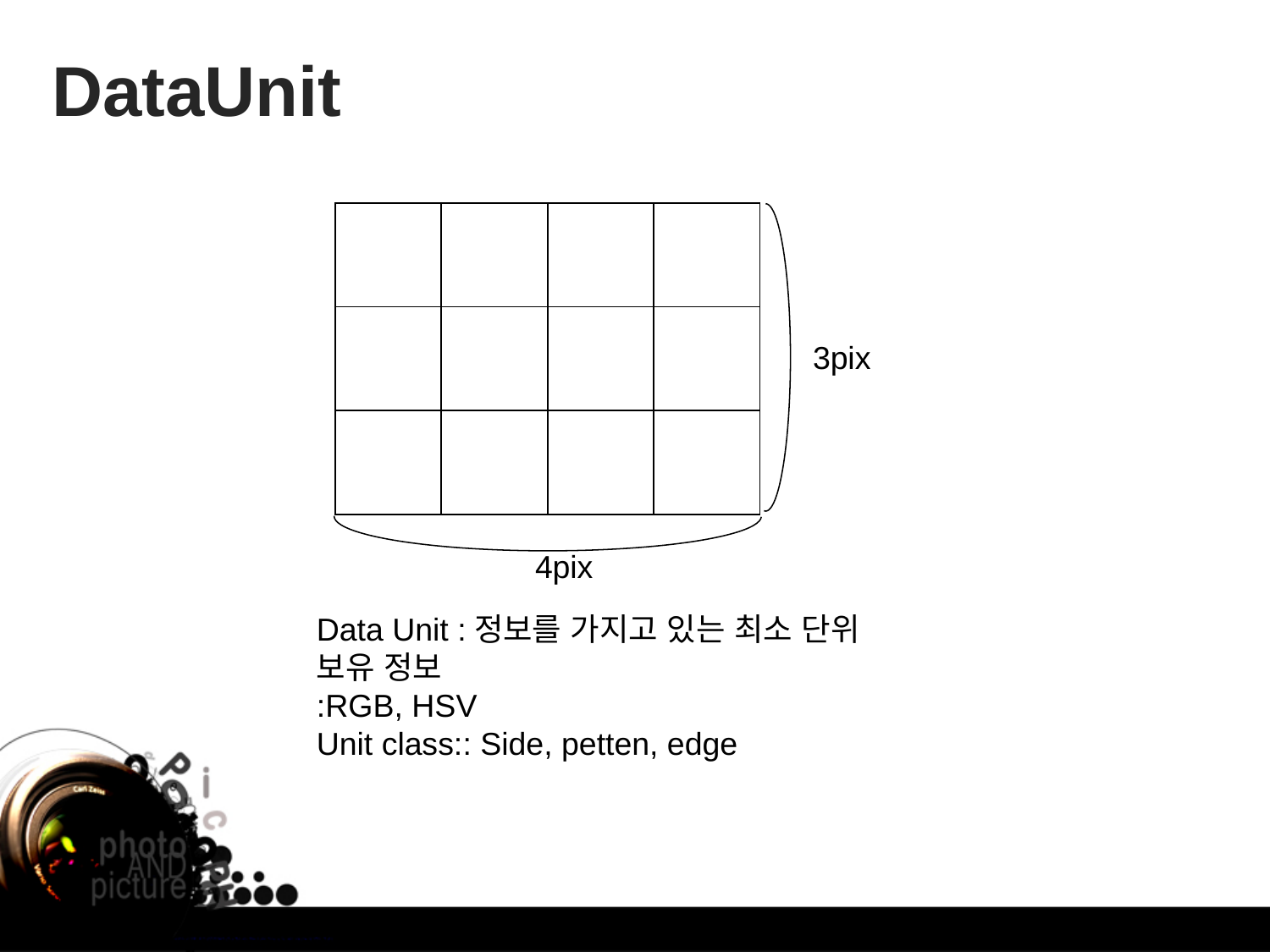

DataUnit

Data Unit :정보를 가지고 있는 최소 단위
보유 정보
:RGB, HSV
Unit class:: Side, petten, edge

|  |  |  |  |
| --- | --- | --- | --- |
|  |  |  |  |
|  |  |  |  |

3pix
4pix